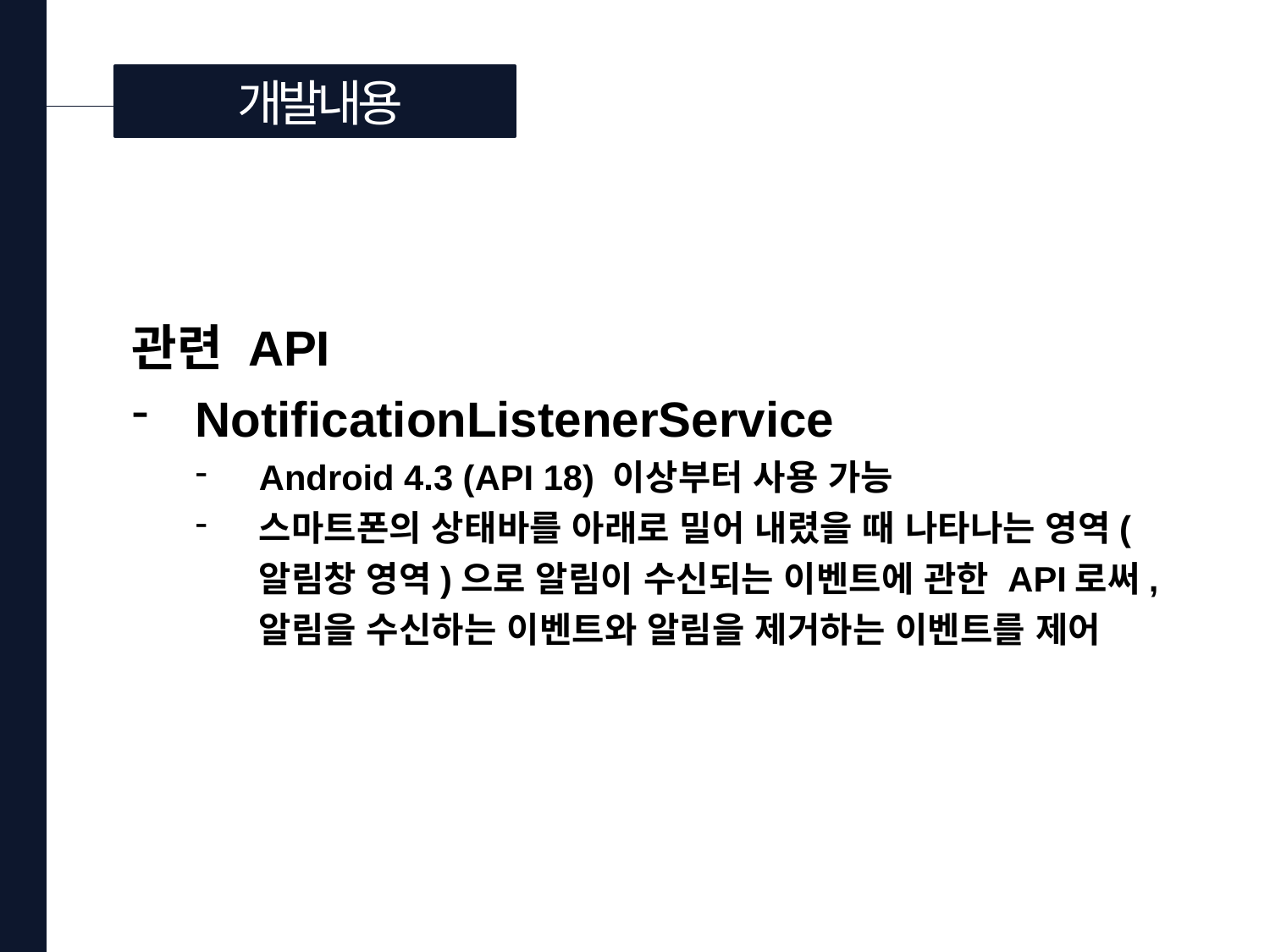

개발내용

관련 API
NotificationListenerService
Android 4.3 (API 18) 이상부터 사용 가능
스마트폰의 상태바를 아래로 밀어 내렸을 때 나타나는 영역(알림창 영역)으로 알림이 수신되는 이벤트에 관한 API로써, 알림을 수신하는 이벤트와 알림을 제거하는 이벤트를 제어